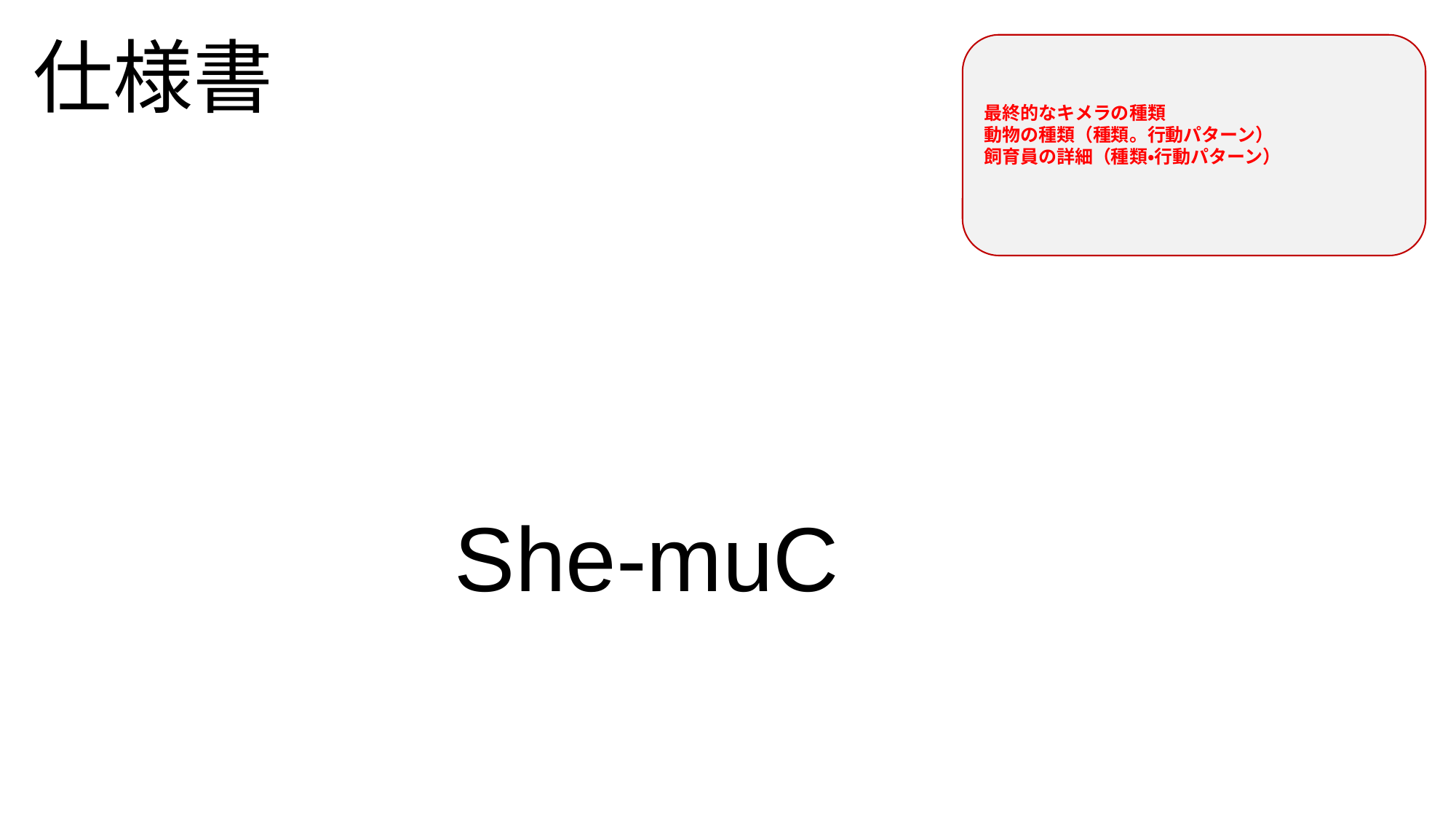

# 仕様書
最終的なキメラの種類
動物の種類（種類。行動パターン）
飼育員の詳細（種類・行動パターン）

She-muC